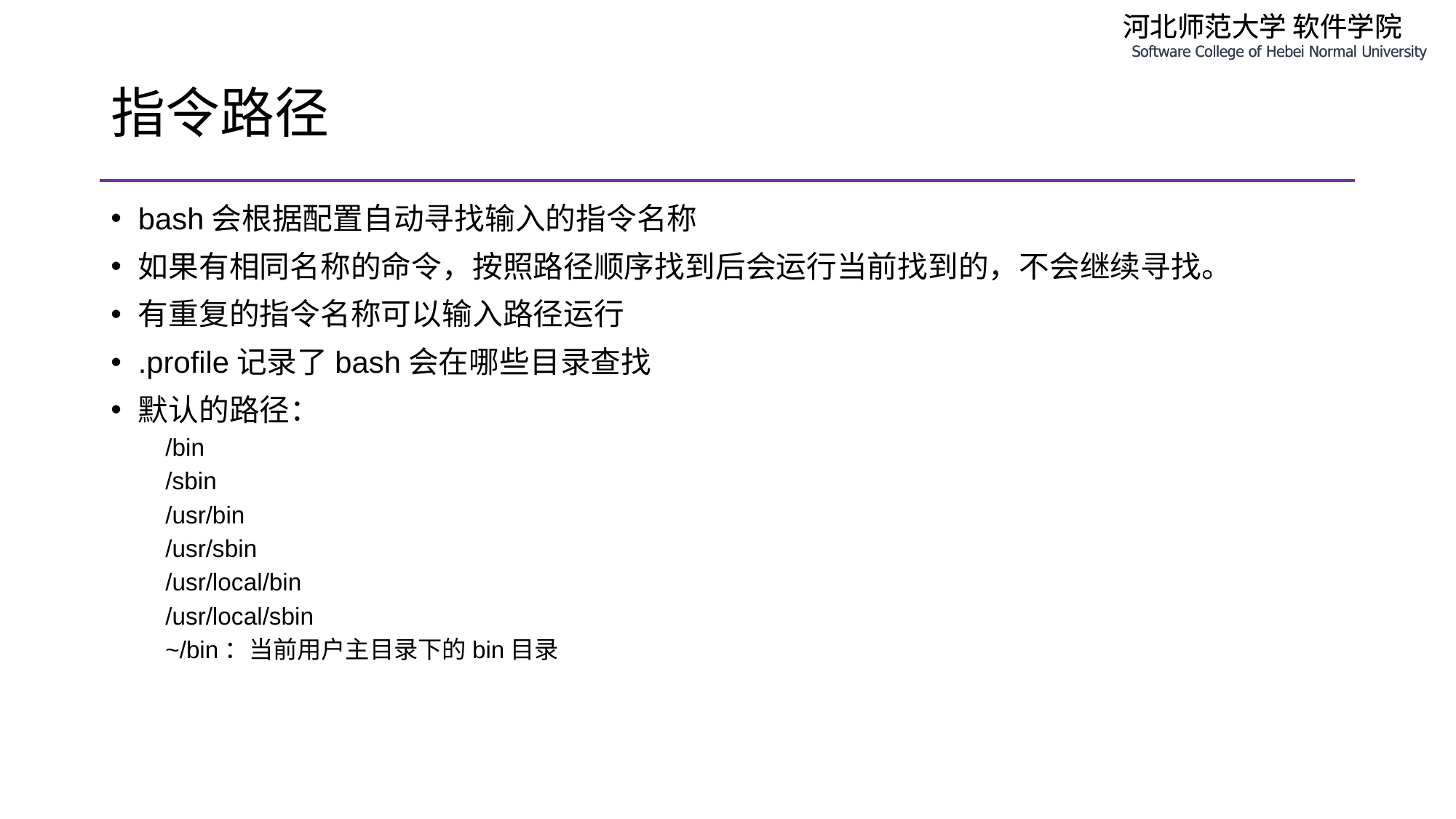

# 指令路径
bash会根据配置自动寻找输入的指令名称
如果有相同名称的命令，按照路径顺序找到后会运行当前找到的，不会继续寻找。
有重复的指令名称可以输入路径运行
.profile记录了bash会在哪些目录查找
默认的路径：
/bin
/sbin
/usr/bin
/usr/sbin
/usr/local/bin
/usr/local/sbin
~/bin：当前用户主目录下的bin目录